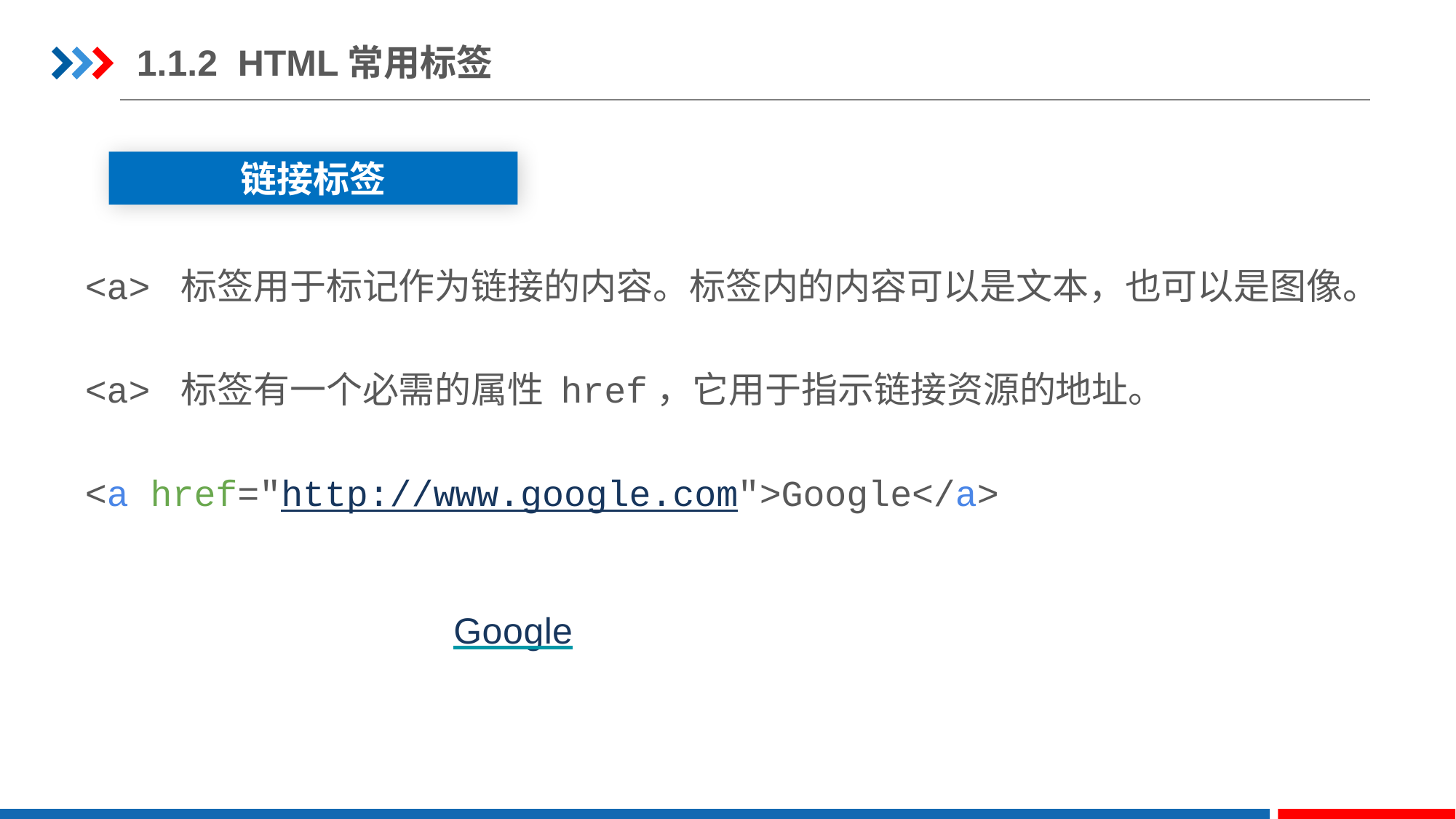

1.1.2  HTML常用标签
链接标签
<a> 标签用于标记作为链接的内容。标签内的内容可以是文本，也可以是图像。

<a> 标签有一个必需的属性 href，它用于指示链接资源的地址。

<a href="http://www.google.com">Google</a>

Google